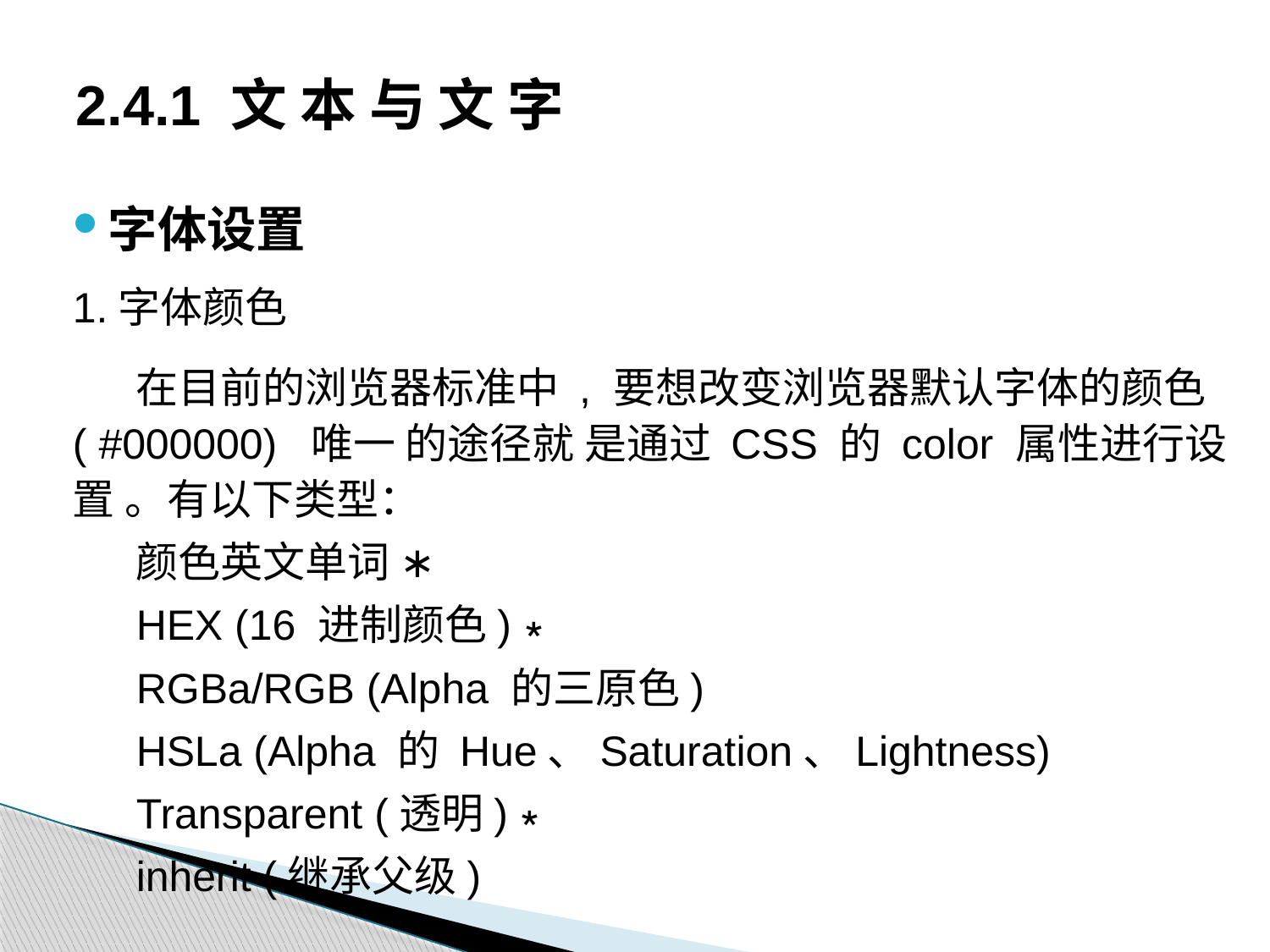

# 2.4.1 文 本 与 文 字
字体设置
1.字体颜色
在目前的浏览器标准中 , 要想改变浏览器默认字体的颜色  ( #000000)  唯一 的途径就 是通过 CSS 的 color 属性进行设置 。有以下类型：
颜色英文单词 ∗
HEX (16 进制颜色) ∗
RGBa/RGB (Alpha 的三原色)
HSLa (Alpha 的 Hue、Saturation、Lightness)
Transparent (透明) ∗
inherit (继承父级)